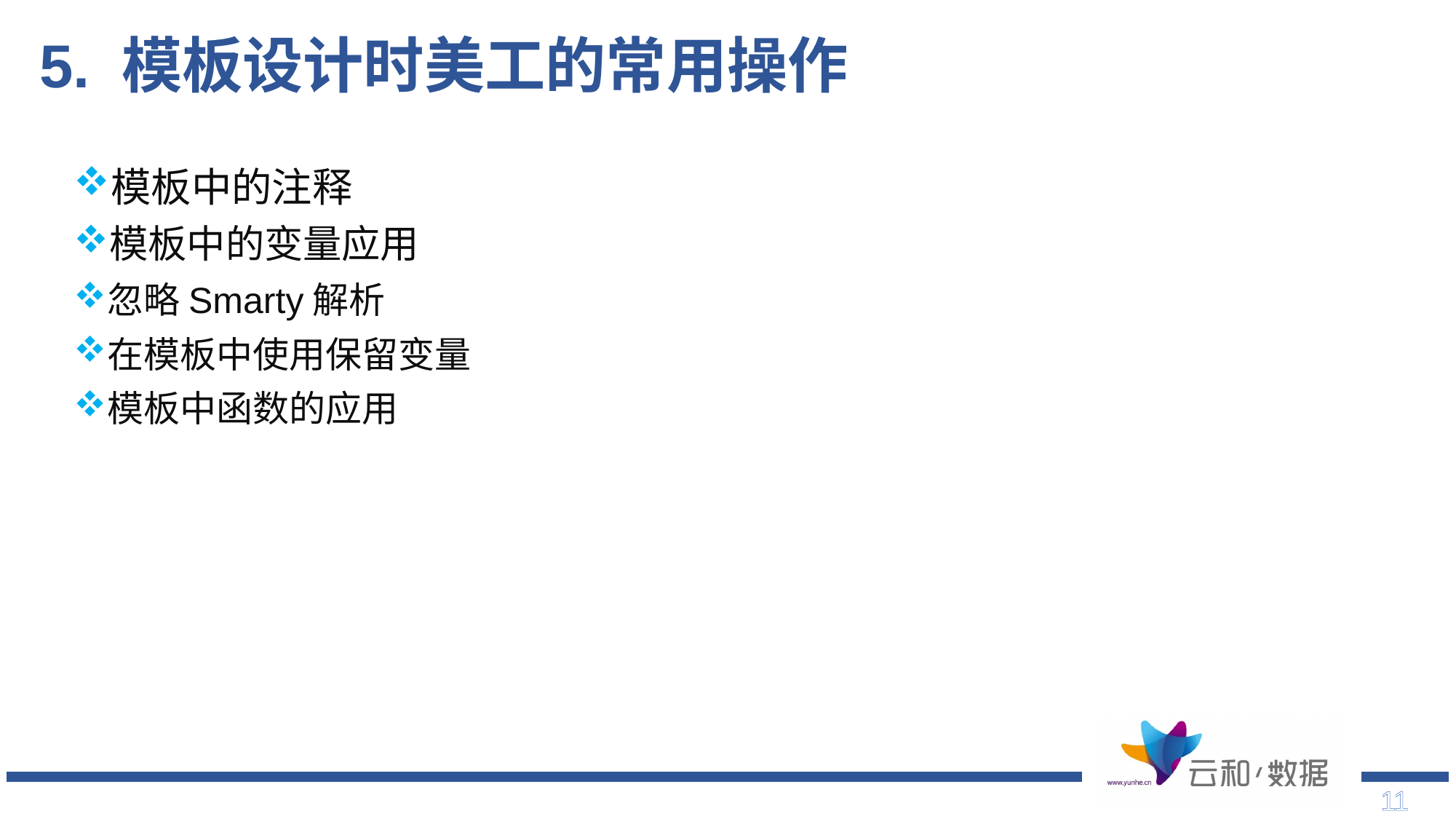

# 5. 模板设计时美工的常用操作

模板中的注释
模板中的变量应用
忽略Smarty解析
在模板中使用保留变量
模板中函数的应用